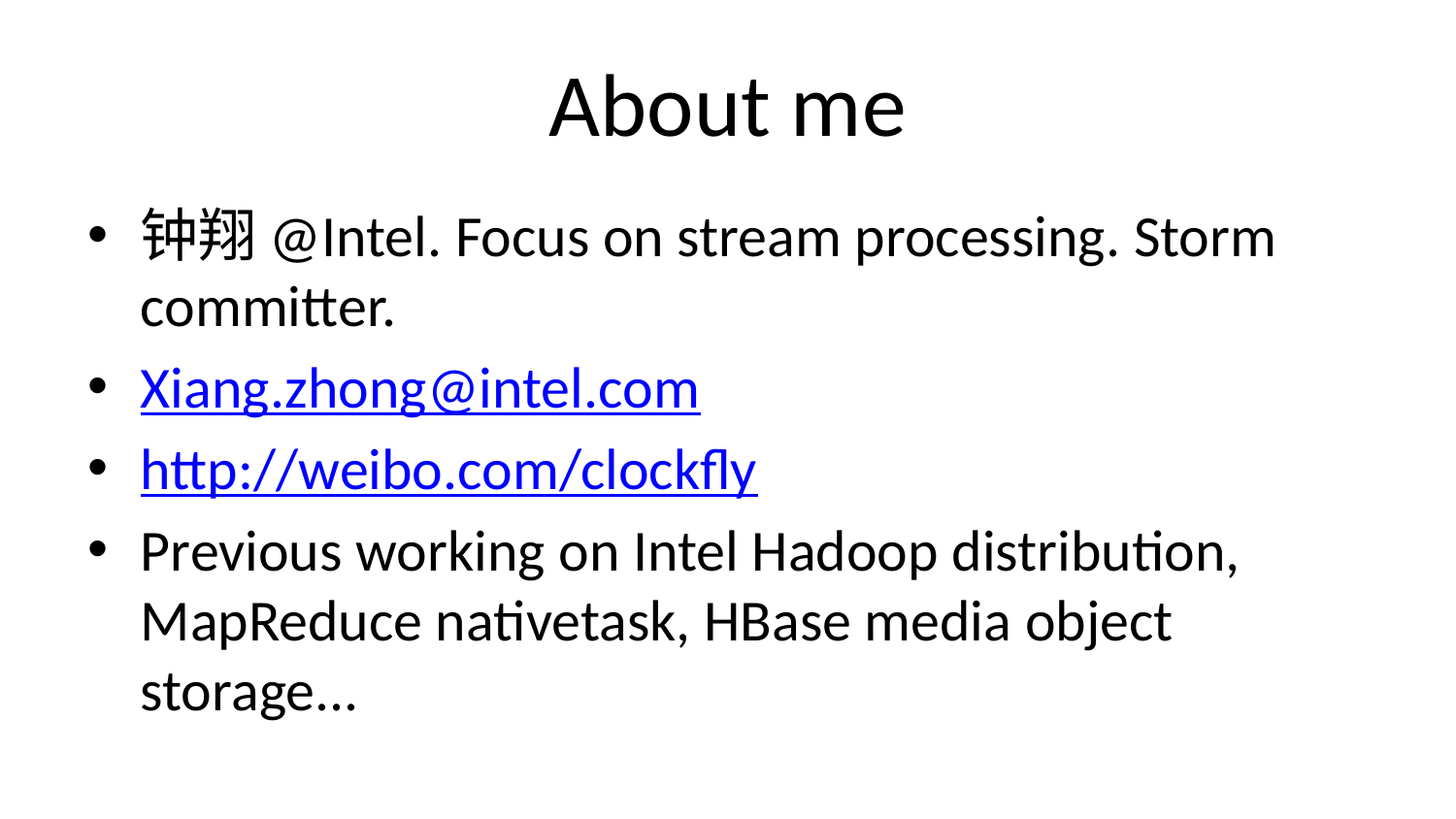

# About me
钟翔@Intel. Focus on stream processing. Storm committer.
Xiang.zhong@intel.com
http://weibo.com/clockfly
Previous working on Intel Hadoop distribution, MapReduce nativetask, HBase media object storage...